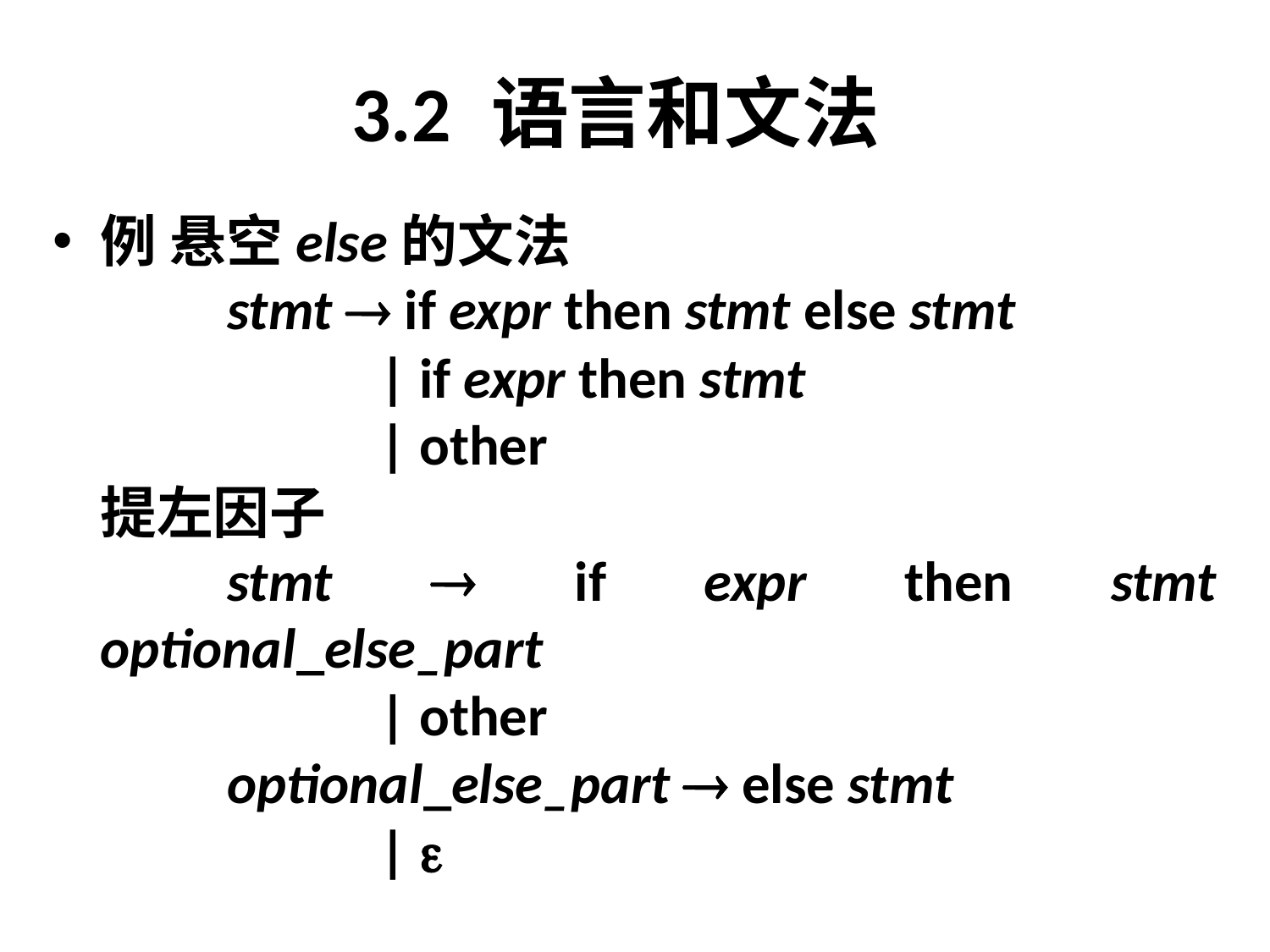

# 3.2 语言和文法
例 悬空else的文法
		stmt → if expr then stmt else stmt
			  | if expr then stmt
			  | other
	提左因子
		stmt → if expr then stmt optional_else_part
			  | other
		optional_else_part → else stmt
			  | ε